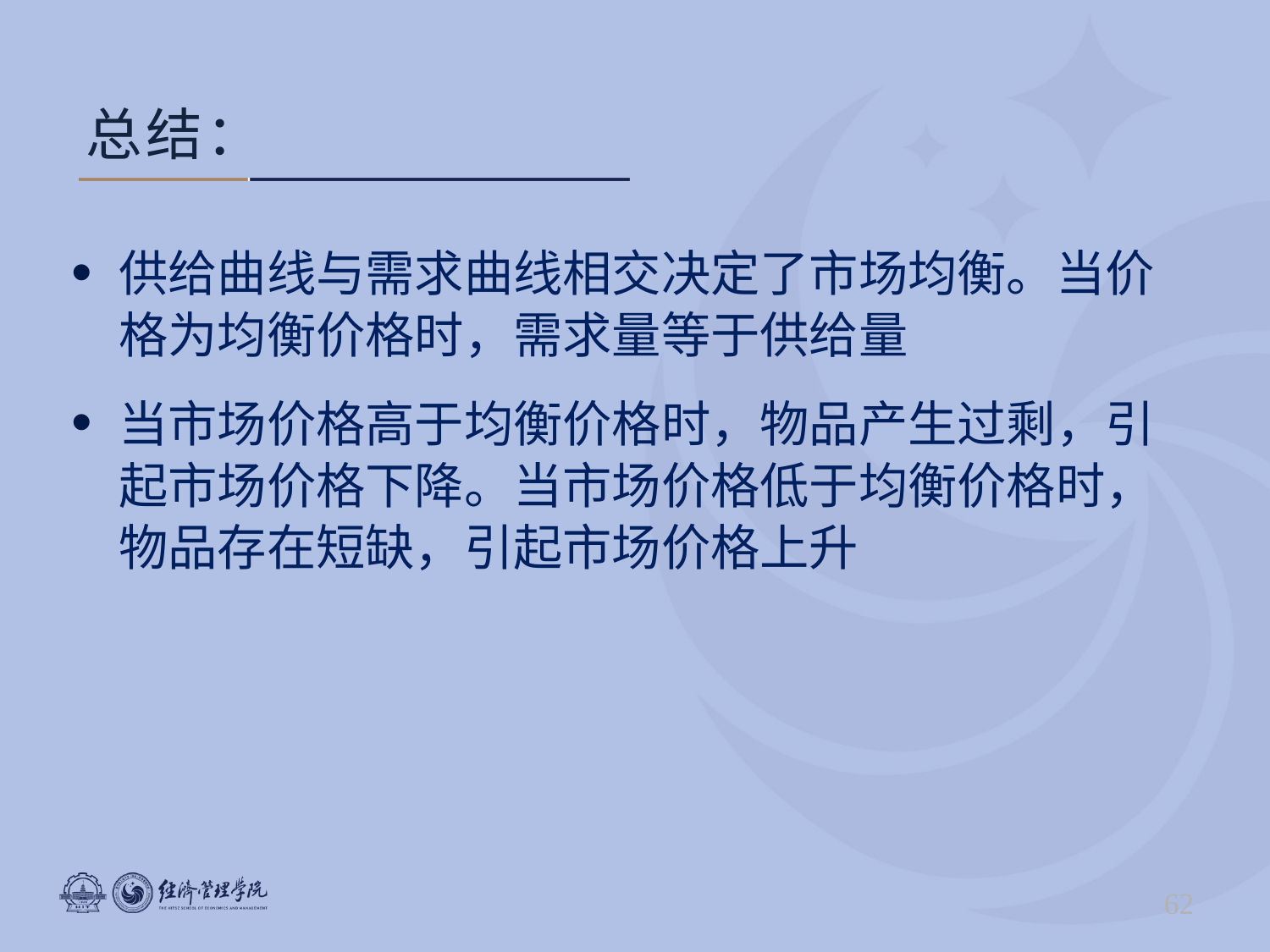

# 总结：
供给曲线与需求曲线相交决定了市场均衡。当价格为均衡价格时，需求量等于供给量
当市场价格高于均衡价格时，物品产生过剩，引起市场价格下降。当市场价格低于均衡价格时，物品存在短缺，引起市场价格上升